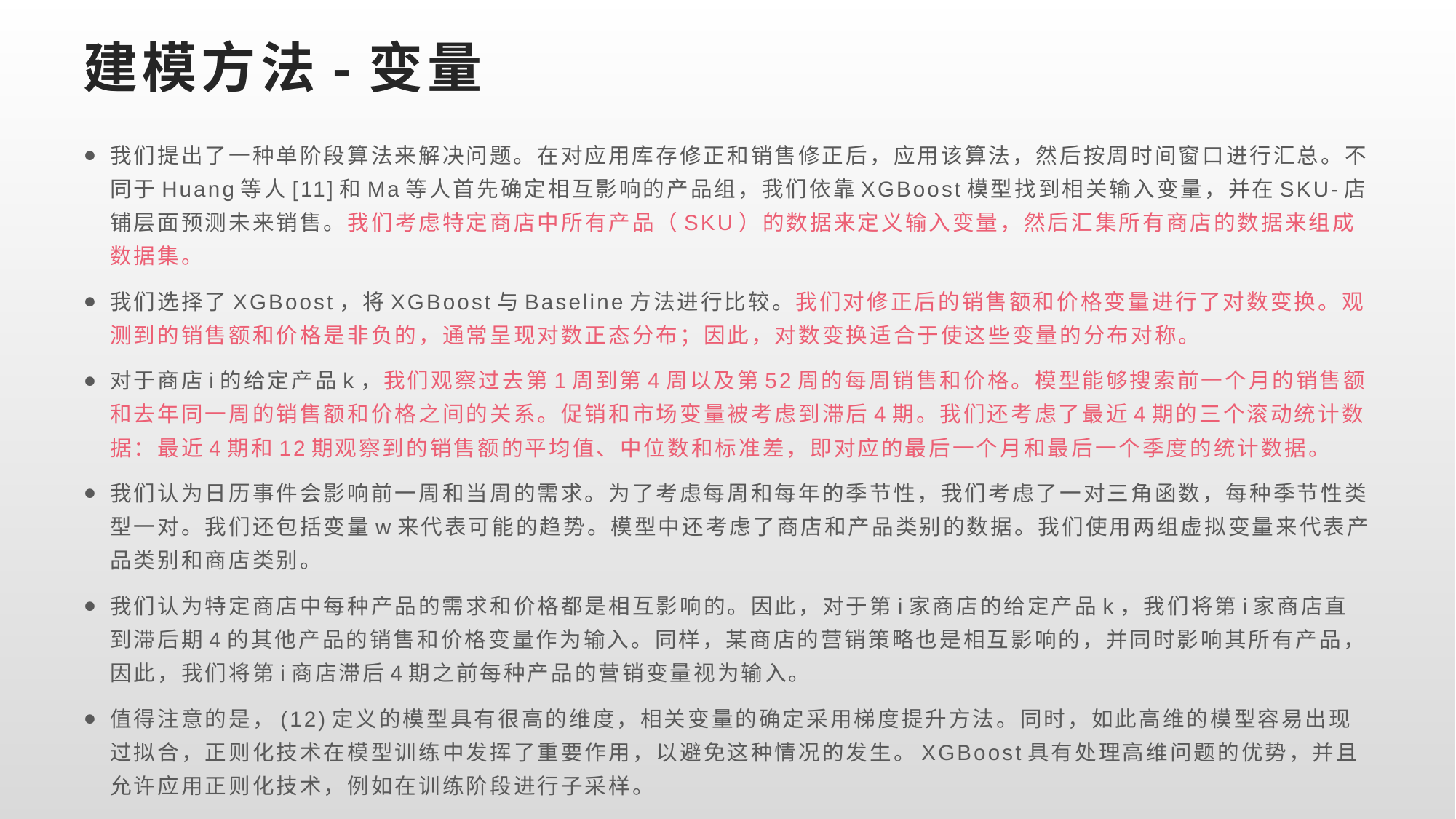

# 建模方法-变量
我们提出了一种单阶段算法来解决问题。在对应用库存修正和销售修正后，应用该算法，然后按周时间窗口进行汇总。不同于Huang等人[11]和Ma等人首先确定相互影响的产品组，我们依靠XGBoost模型找到相关输入变量，并在SKU-店铺层面预测未来销售。我们考虑特定商店中所有产品（SKU）的数据来定义输入变量，然后汇集所有商店的数据来组成数据集。
我们选择了XGBoost，将XGBoost与Baseline方法进行比较。我们对修正后的销售额和价格变量进行了对数变换。观测到的销售额和价格是非负的，通常呈现对数正态分布；因此，对数变换适合于使这些变量的分布对称。
对于商店i的给定产品k，我们观察过去第1周到第4周以及第52周的每周销售和价格。模型能够搜索前一个月的销售额和去年同一周的销售额和价格之间的关系。促销和市场变量被考虑到滞后4期。我们还考虑了最近4期的三个滚动统计数据：最近4期和12期观察到的销售额的平均值、中位数和标准差，即对应的最后一个月和最后一个季度的统计数据。
我们认为日历事件会影响前一周和当周的需求。为了考虑每周和每年的季节性，我们考虑了一对三角函数，每种季节性类型一对。我们还包括变量w来代表可能的趋势。模型中还考虑了商店和产品类别的数据。我们使用两组虚拟变量来代表产品类别和商店类别。
我们认为特定商店中每种产品的需求和价格都是相互影响的。因此，对于第i家商店的给定产品k，我们将第i家商店直到滞后期4的其他产品的销售和价格变量作为输入。同样，某商店的营销策略也是相互影响的，并同时影响其所有产品，因此，我们将第i商店滞后4期之前每种产品的营销变量视为输入。
值得注意的是，(12)定义的模型具有很高的维度，相关变量的确定采用梯度提升方法。同时，如此高维的模型容易出现过拟合，正则化技术在模型训练中发挥了重要作用，以避免这种情况的发生。XGBoost具有处理高维问题的优势，并且允许应用正则化技术，例如在训练阶段进行子采样。